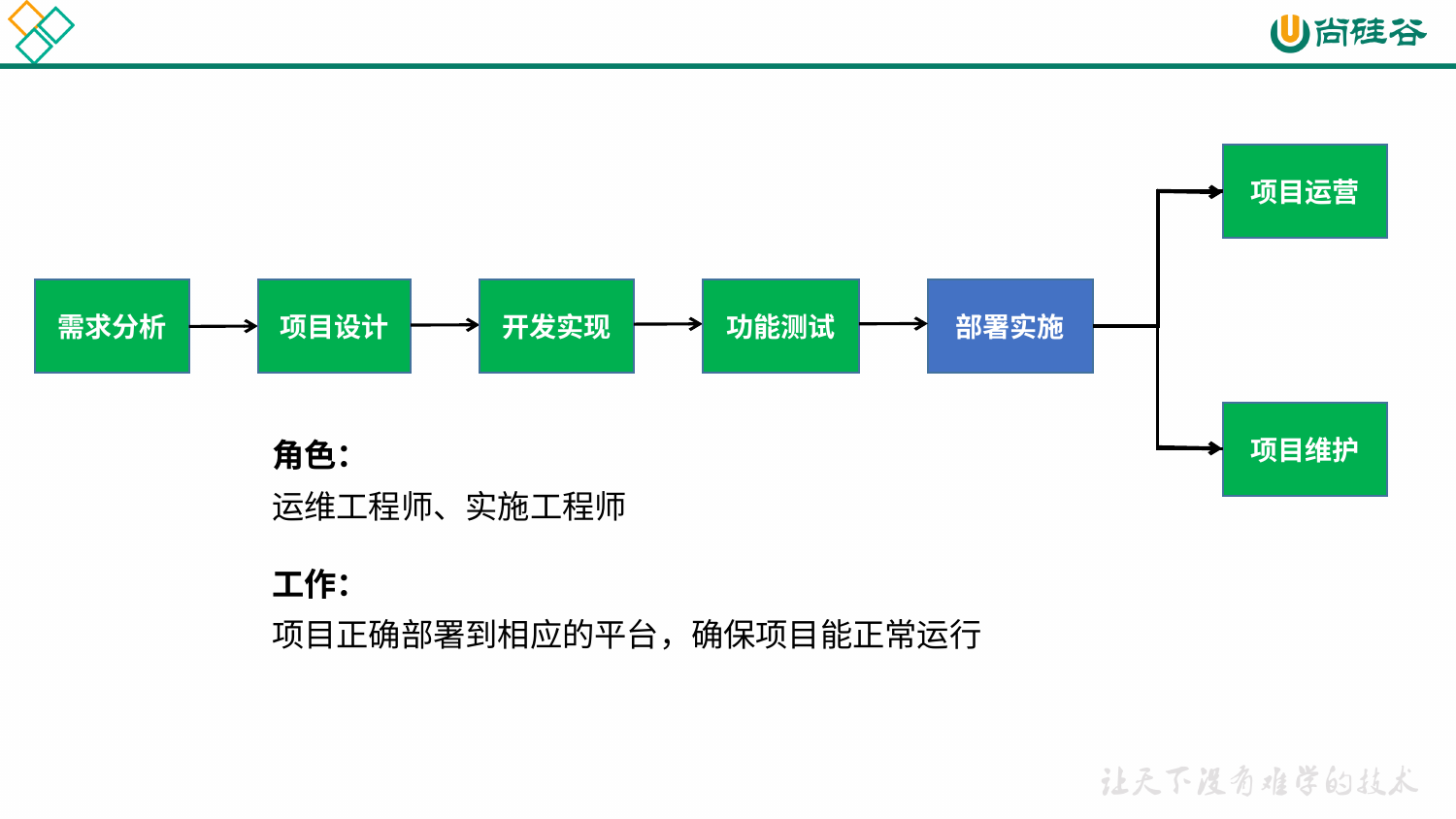

项目运营
需求分析
项目设计
开发实现
功能测试
部署实施
项目维护
角色：
运维工程师、实施工程师

工作：
项目正确部署到相应的平台，确保项目能正常运行